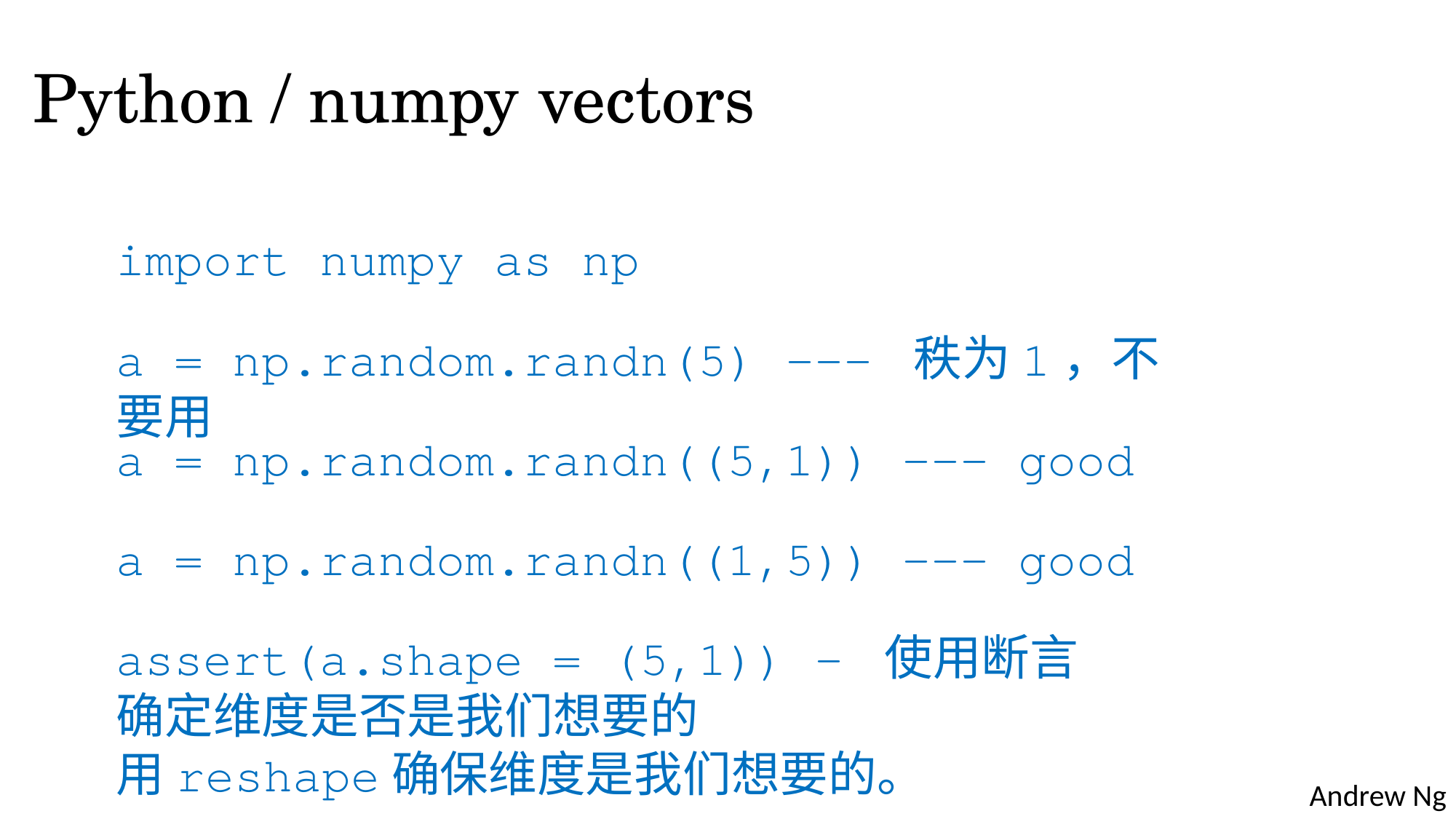

# Python / numpy vectors
import numpy as np
a = np.random.randn(5) --- 秩为1，不要用
a = np.random.randn((5,1)) --- good
a = np.random.randn((1,5)) --- good
assert(a.shape = (5,1)) – 使用断言确定维度是否是我们想要的
用reshape确保维度是我们想要的。